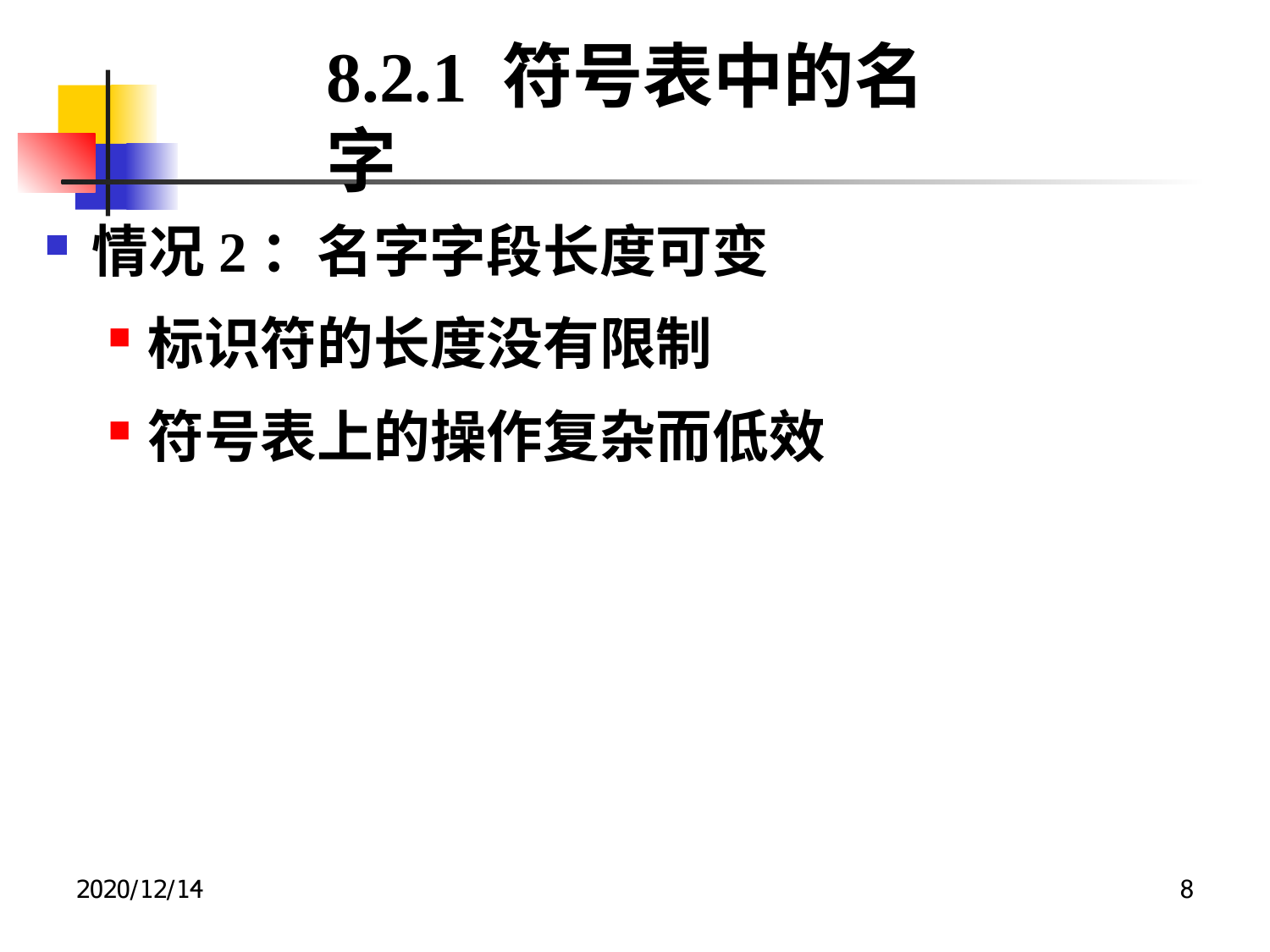

8.2.1 符号表中的名字
情况2：名字字段长度可变
标识符的长度没有限制
符号表上的操作复杂而低效
2020/12/14
8